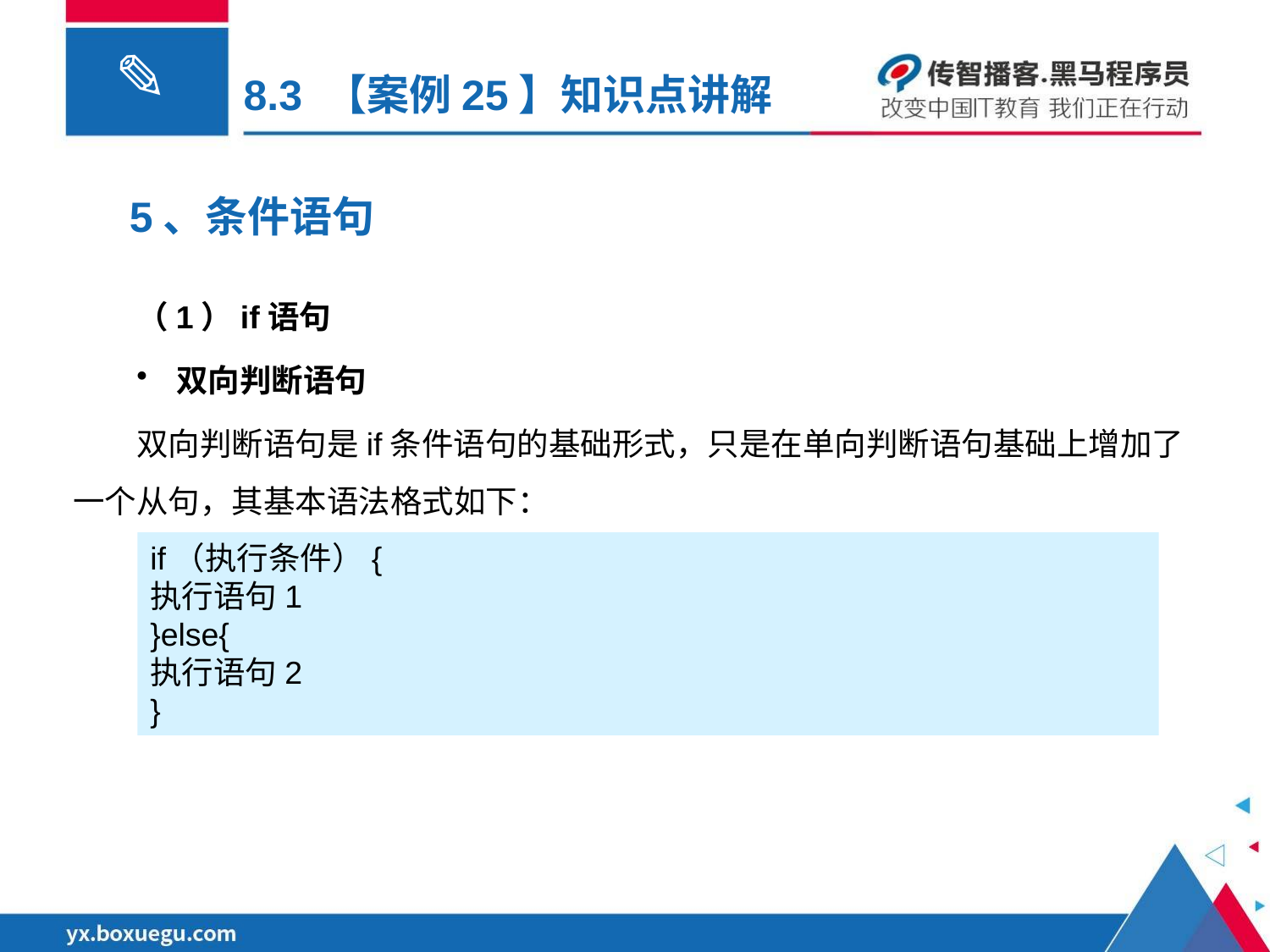

# 8.3 【案例25】知识点讲解
5、条件语句
（1）if语句
双向判断语句
双向判断语句是if条件语句的基础形式，只是在单向判断语句基础上增加了一个从句，其基本语法格式如下：
if（执行条件）{
执行语句1
}else{
执行语句2
}